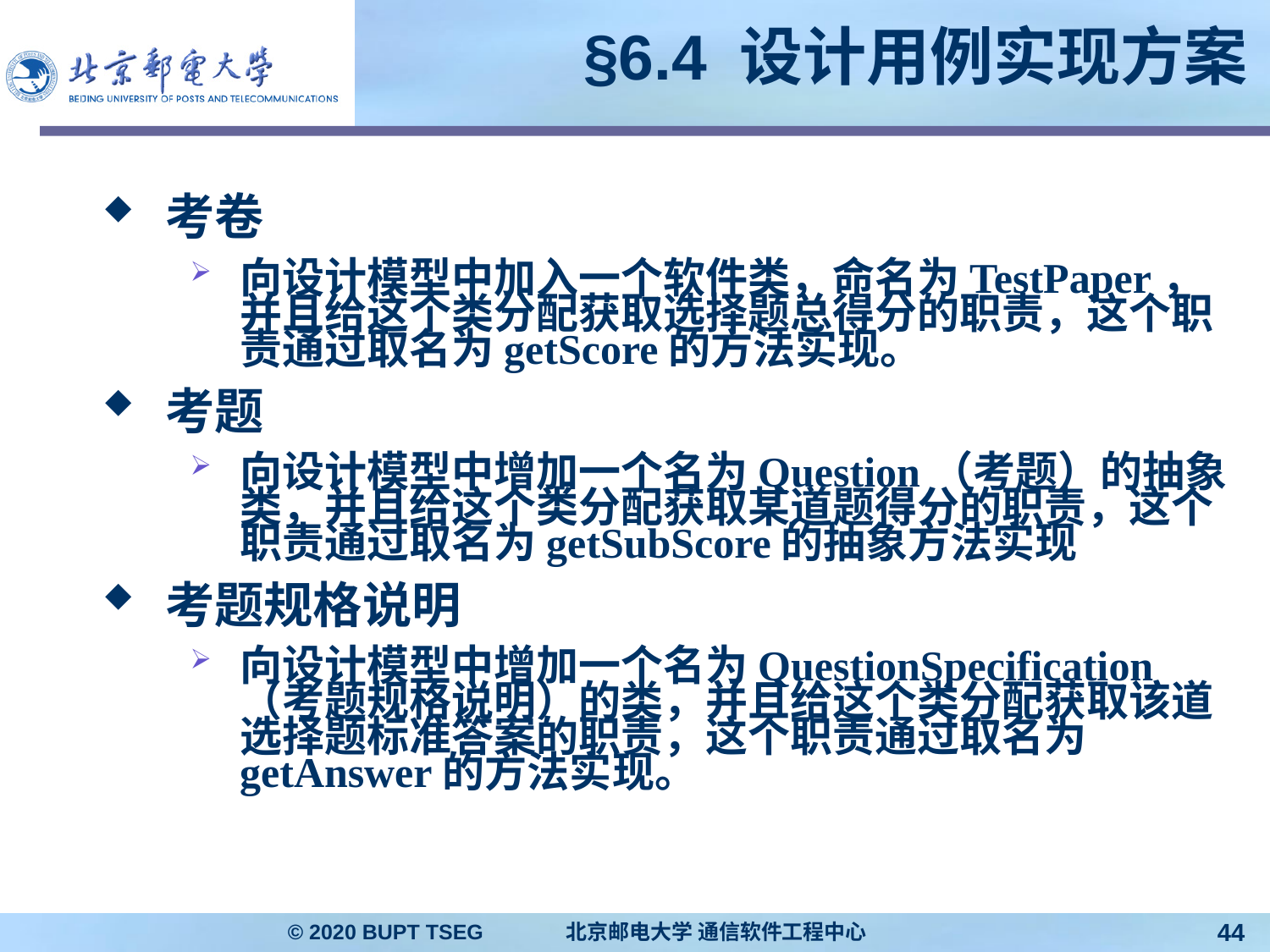

# §6.4 设计用例实现方案
考卷
向设计模型中加入一个软件类，命名为TestPaper，并且给这个类分配获取选择题总得分的职责，这个职责通过取名为getScore的方法实现。
考题
向设计模型中增加一个名为Question（考题）的抽象类，并且给这个类分配获取某道题得分的职责，这个职责通过取名为getSubScore的抽象方法实现
考题规格说明
向设计模型中增加一个名为QuestionSpecification（考题规格说明）的类，并且给这个类分配获取该道选择题标准答案的职责，这个职责通过取名为getAnswer的方法实现。
© 2020 BUPT TSEG             北京邮电大学 通信软件工程中心